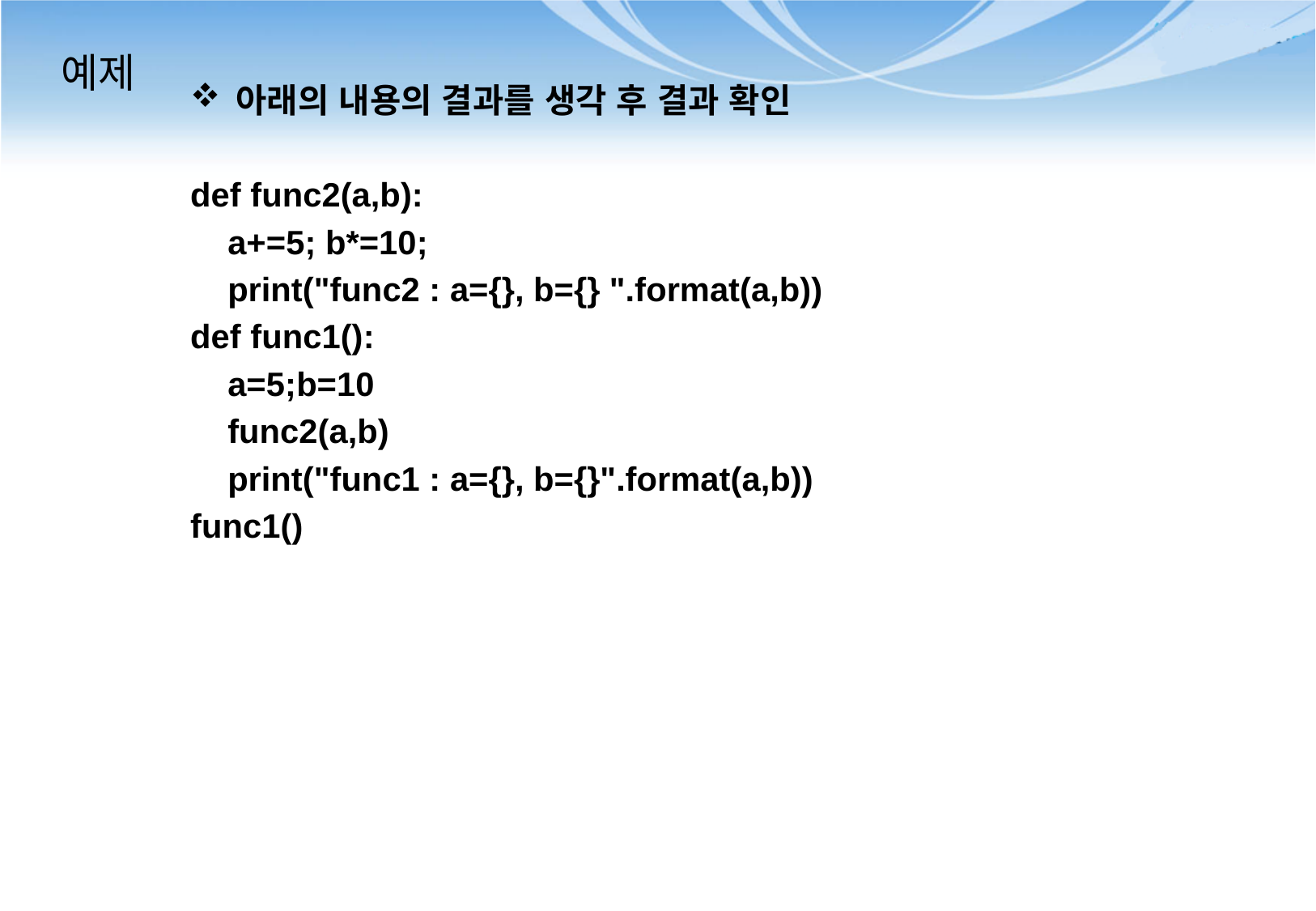

# 예제
아래의 내용의 결과를 생각 후 결과 확인

def func2(a,b):
    a+=5; b*=10;
    print("func2 : a={}, b={} ".format(a,b))
def func1():
    a=5;b=10
    func2(a,b)
    print("func1 : a={}, b={}".format(a,b))
func1()